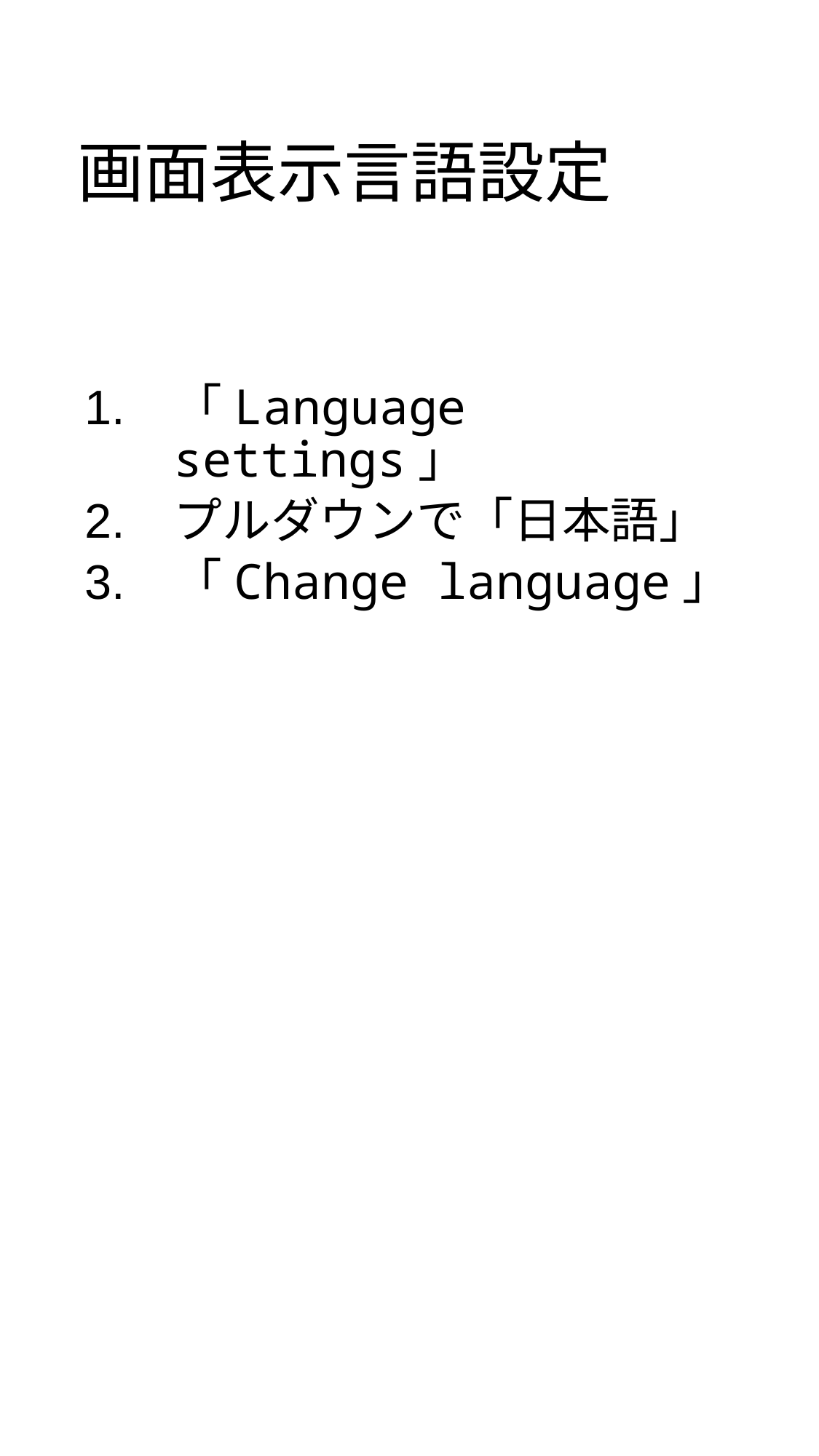

# 画面表示言語設定
「Language settings」
プルダウンで「日本語」
「Change language」